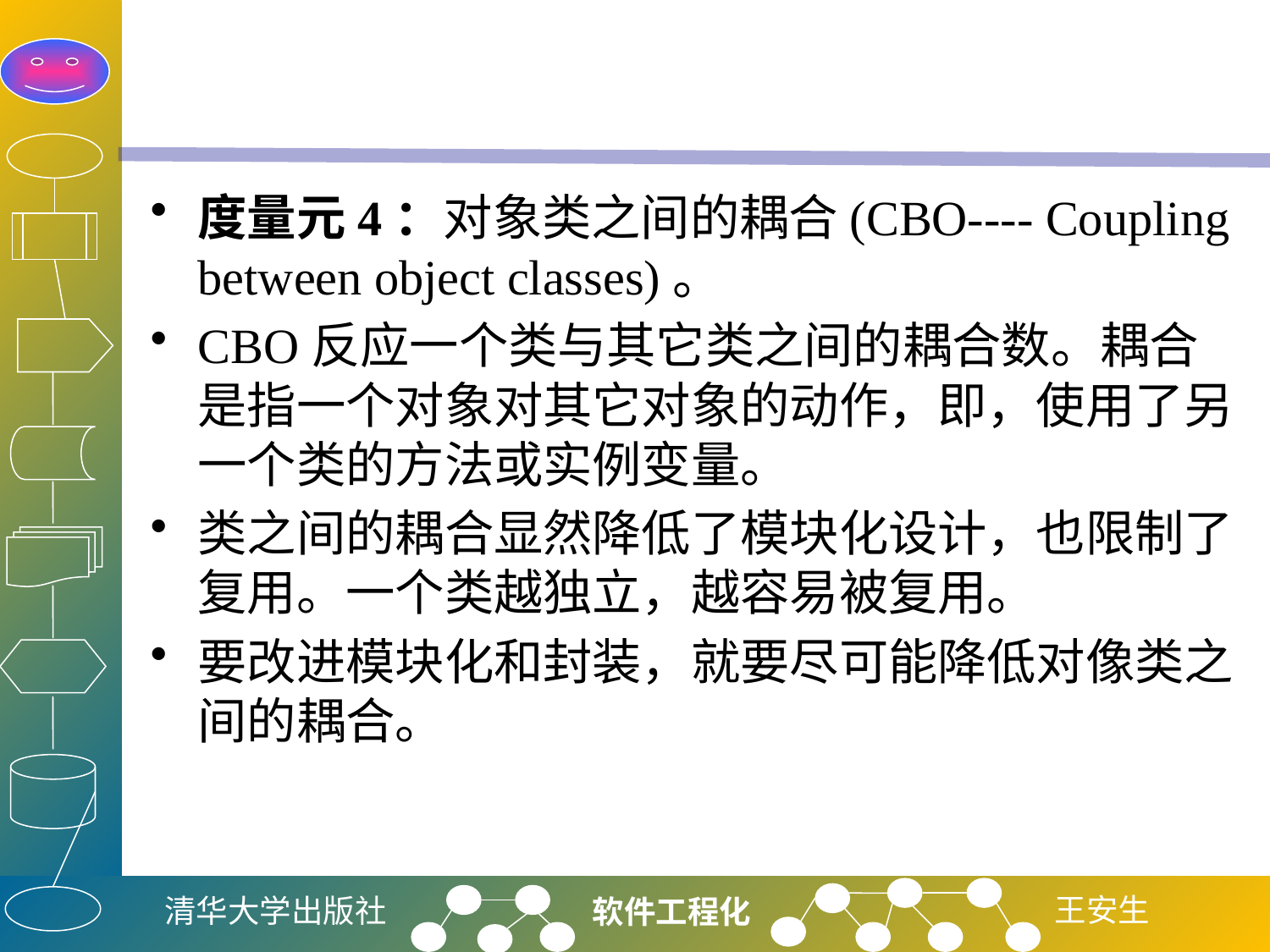

#
度量元4：对象类之间的耦合(CBO---- Coupling between object classes)。
CBO反应一个类与其它类之间的耦合数。耦合是指一个对象对其它对象的动作，即，使用了另一个类的方法或实例变量。
类之间的耦合显然降低了模块化设计，也限制了复用。一个类越独立，越容易被复用。
要改进模块化和封装，就要尽可能降低对像类之间的耦合。